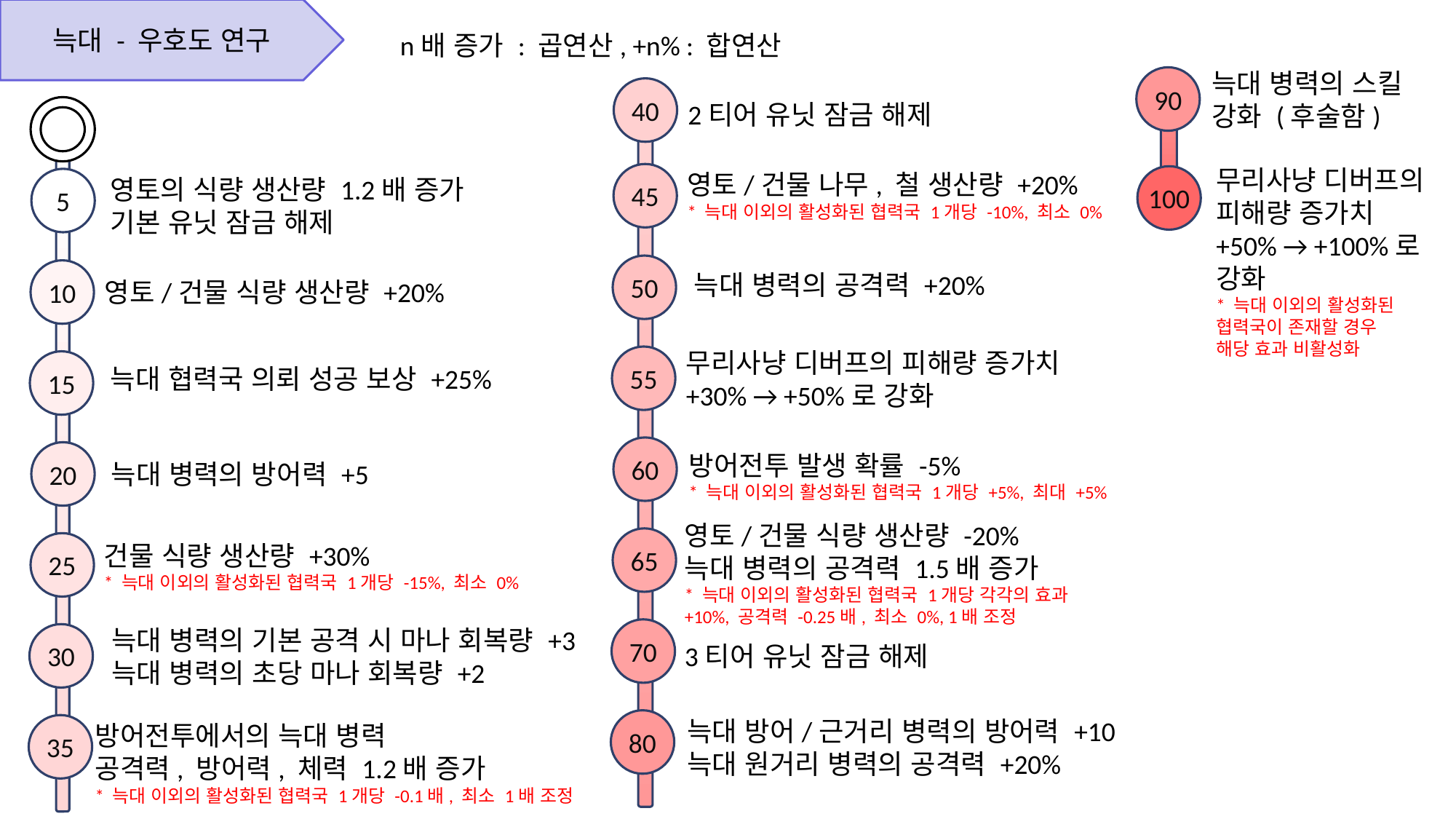

늑대 - 우호도 연구
n배 증가 : 곱연산, +n% : 합연산
늑대 병력의 스킬
강화 (후술함)
90
40

2티어 유닛 잠금 해제

무리사냥 디버프의
피해량 증가치
+50% → +100%로
강화
* 늑대 이외의 활성화된
협력국이 존재할 경우
해당 효과 비활성화
영토/건물 나무, 철 생산량 +20%
* 늑대 이외의 활성화된 협력국 1개당 -10%, 최소 0%
45
100
영토의 식량 생산량 1.2배 증가
기본 유닛 잠금 해제
5
50
10
늑대 병력의 공격력 +20%
영토/건물 식량 생산량 +20%
무리사냥 디버프의 피해량 증가치 +30% → +50%로 강화
55
15
늑대 협력국 의뢰 성공 보상 +25%
60
20
방어전투 발생 확률 -5%
* 늑대 이외의 활성화된 협력국 1개당 +5%, 최대 +5%
늑대 병력의 방어력 +5
영토/건물 식량 생산량 -20%
늑대 병력의 공격력 1.5배 증가
* 늑대 이외의 활성화된 협력국 1개당 각각의 효과 +10%, 공격력 -0.25배, 최소 0%, 1배 조정
65
25
건물 식량 생산량 +30%
* 늑대 이외의 활성화된 협력국 1개당 -15%, 최소 0%
늑대 병력의 기본 공격 시 마나 회복량 +3
늑대 병력의 초당 마나 회복량 +2
70
30
3티어 유닛 잠금 해제
늑대 방어/근거리 병력의 방어력 +10
늑대 원거리 병력의 공격력 +20%
80
방어전투에서의 늑대 병력
공격력, 방어력, 체력 1.2배 증가
* 늑대 이외의 활성화된 협력국 1개당 -0.1배, 최소 1배 조정
35